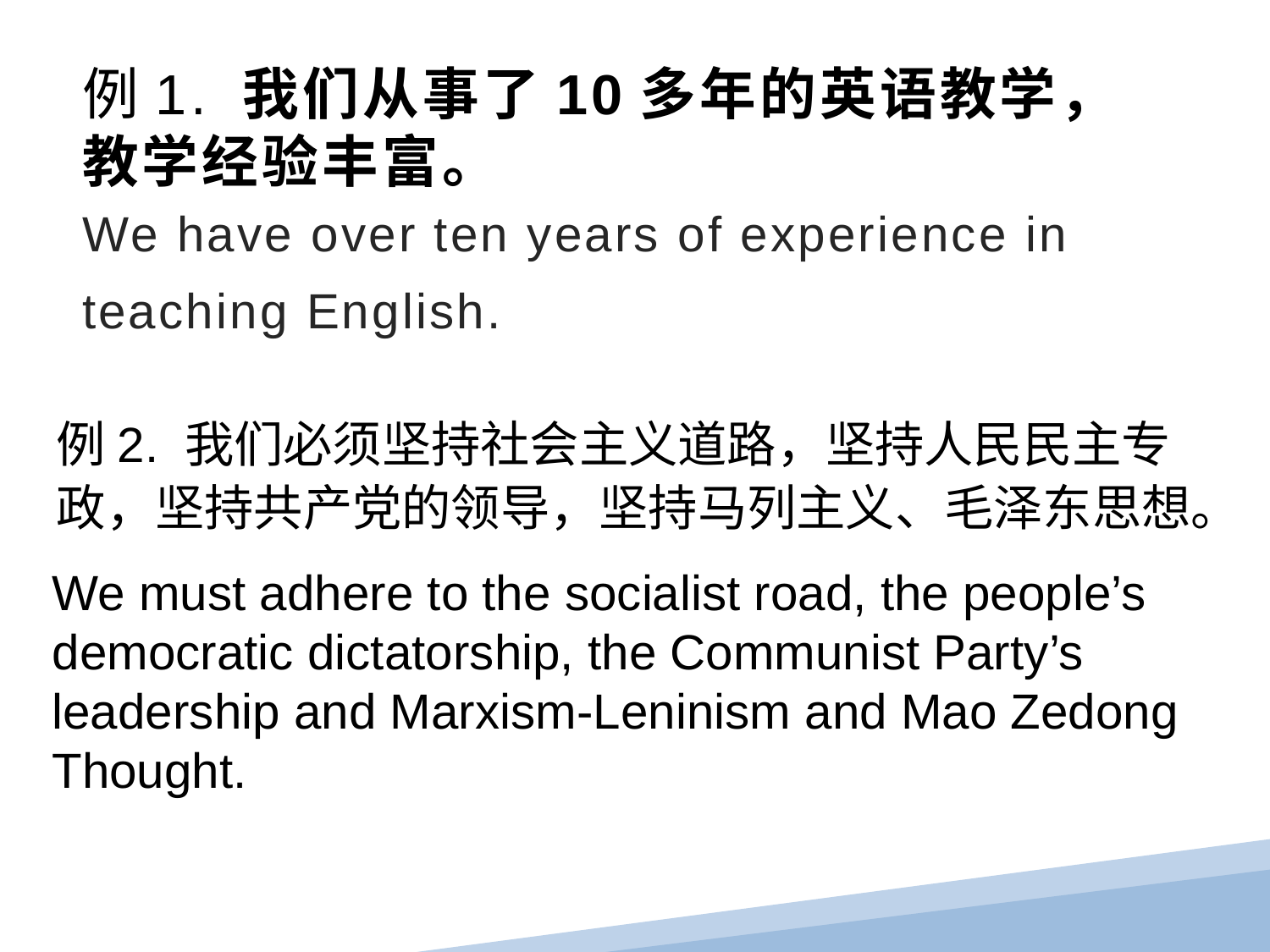

例1. 我们从事了10多年的英语教学，教学经验丰富。
We have over ten years of experience in teaching English.
例2. 我们必须坚持社会主义道路，坚持人民民主专政，坚持共产党的领导，坚持马列主义、毛泽东思想。
We must adhere to the socialist road, the people’s democratic dictatorship, the Communist Party’s leadership and Marxism-Leninism and Mao Zedong Thought.